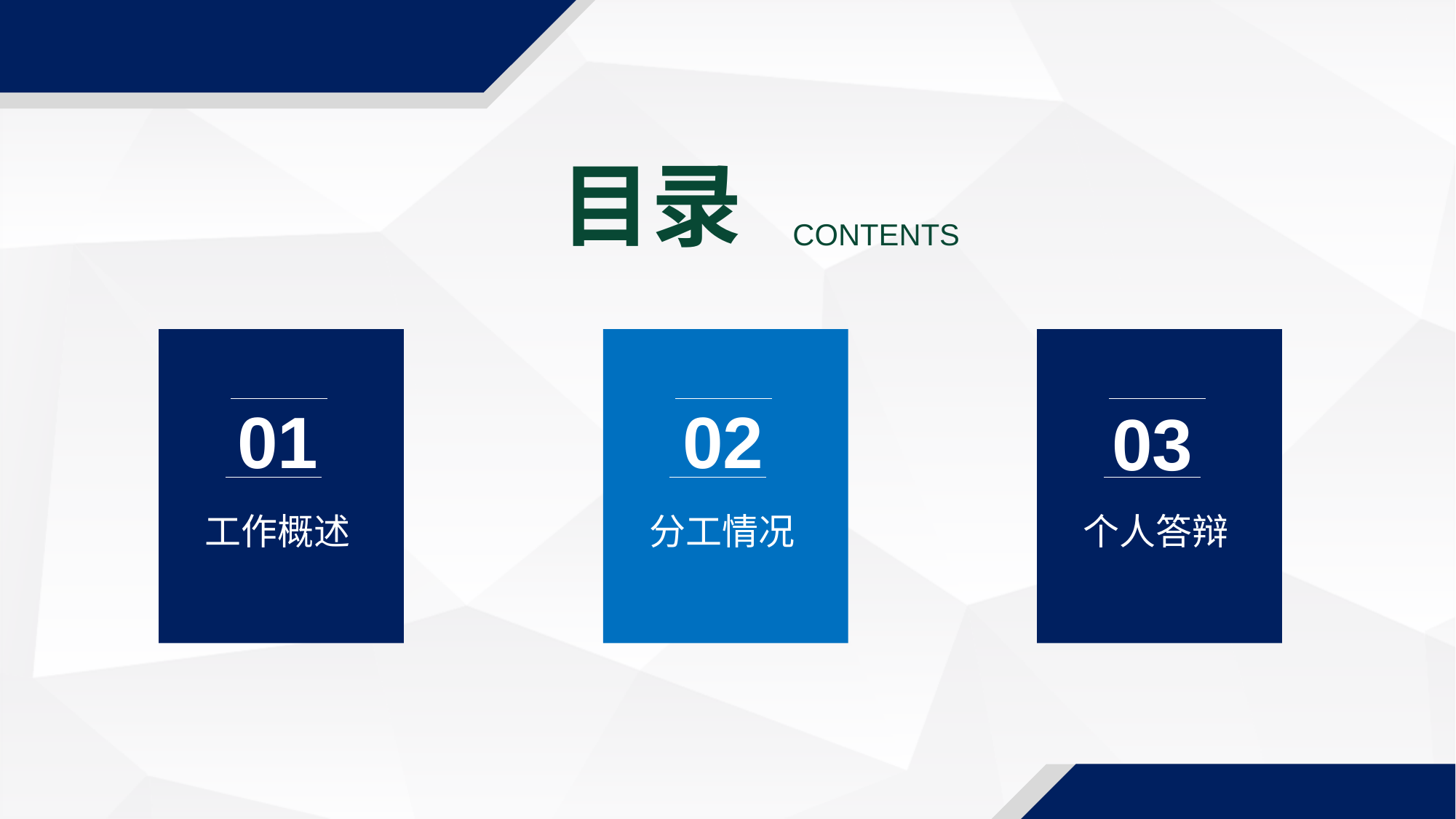

目录
 CONTENTS

01
工作概述

02
分工情况

03
个人答辩